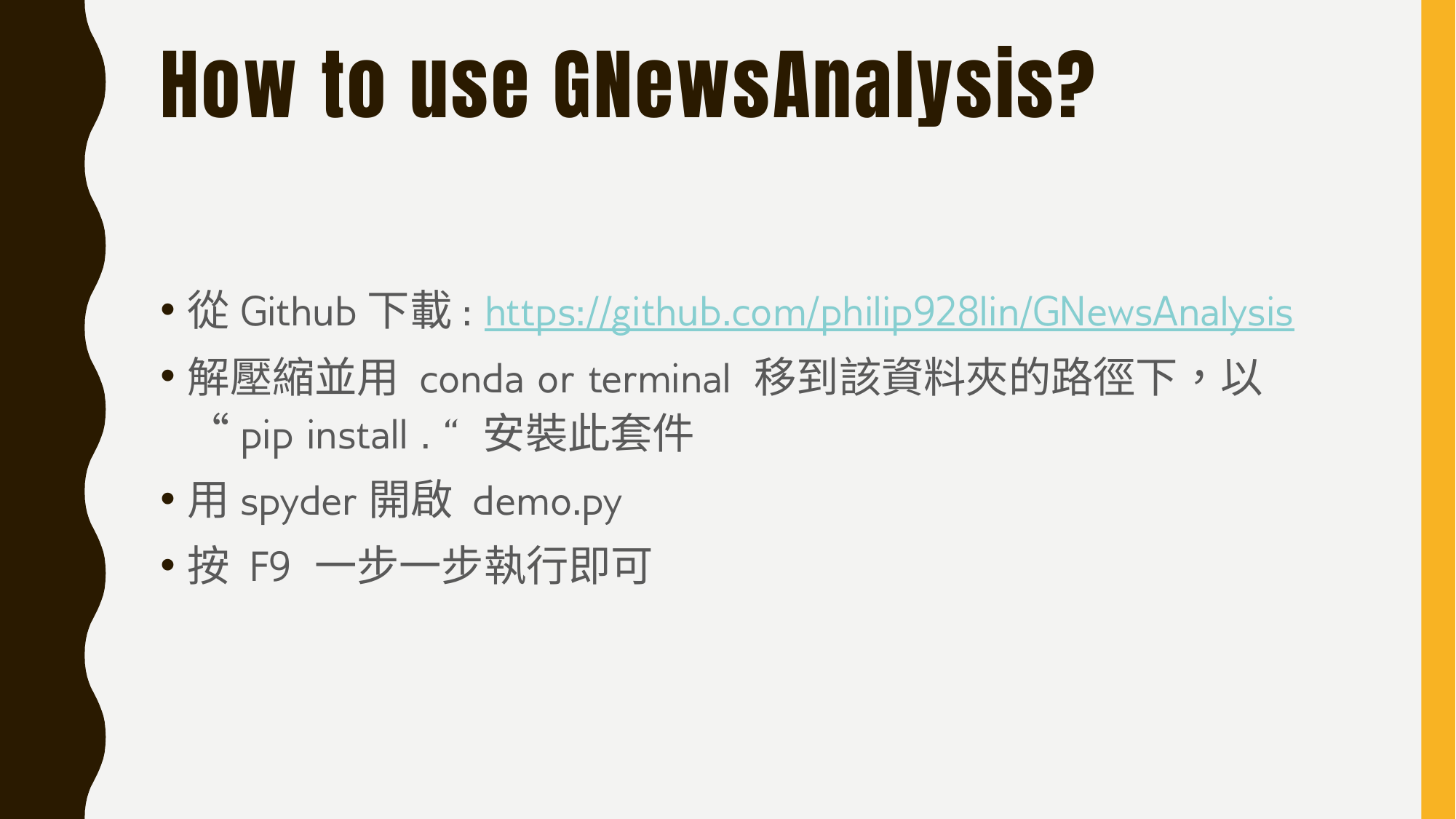

# How to use GNewsAnalysis?
從Github下載: https://github.com/philip928lin/GNewsAnalysis
解壓縮並用 conda or terminal 移到該資料夾的路徑下，以 “pip install . “ 安裝此套件
用spyder開啟 demo.py
按 F9 一步一步執行即可